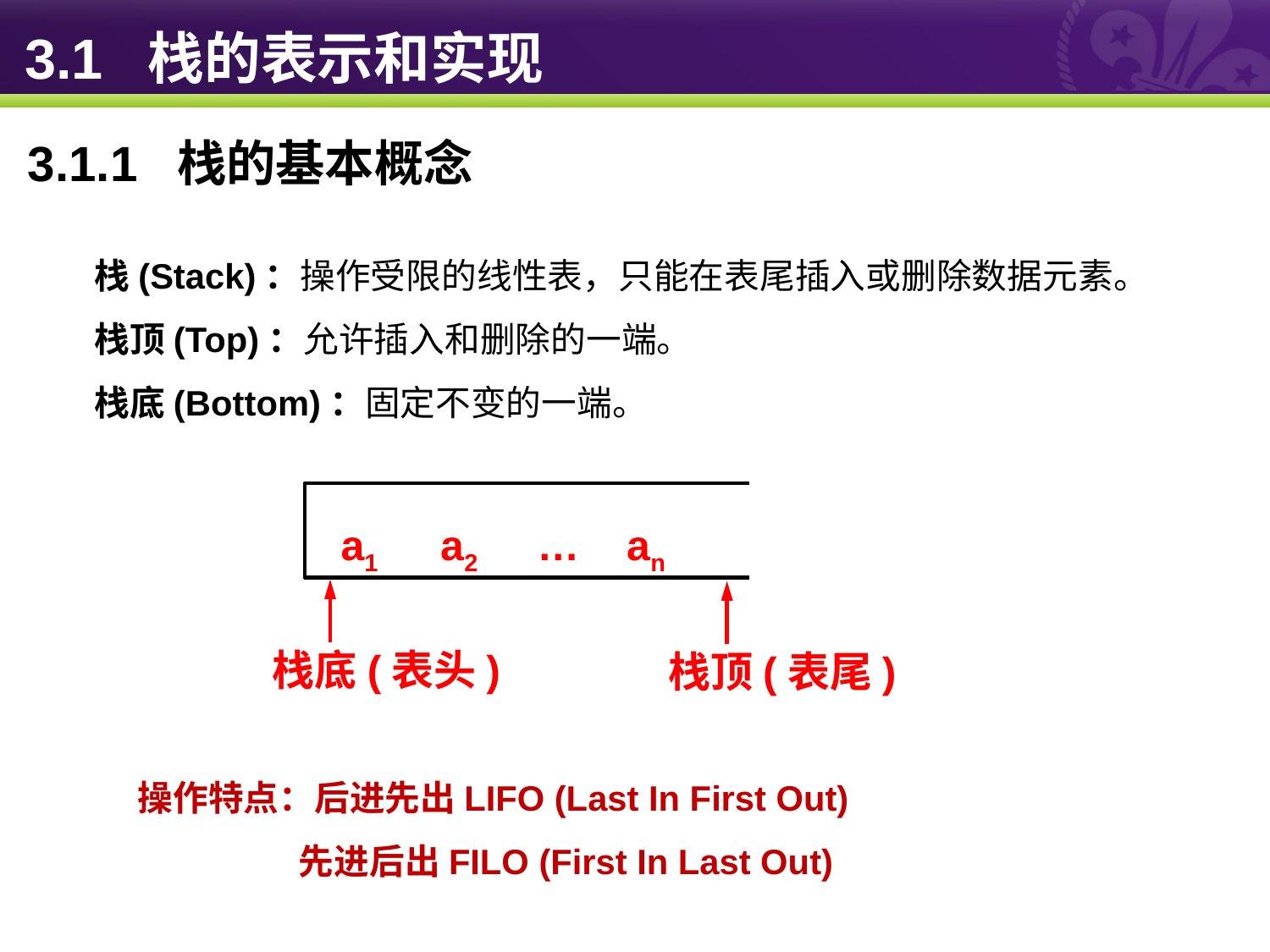

# 3.1  栈的表示和实现
3.1.1  栈的基本概念

    栈(Stack)：操作受限的线性表，只能在表尾插入或删除数据元素。
    栈顶(Top)：允许插入和删除的一端。
    栈底(Bottom)：固定不变的一端。

  a1       a2     …    an
栈底(表头)
栈顶(表尾)
操作特点：后进先出LIFO (Last In First Out)
                   先进后出FILO (First In Last Out)